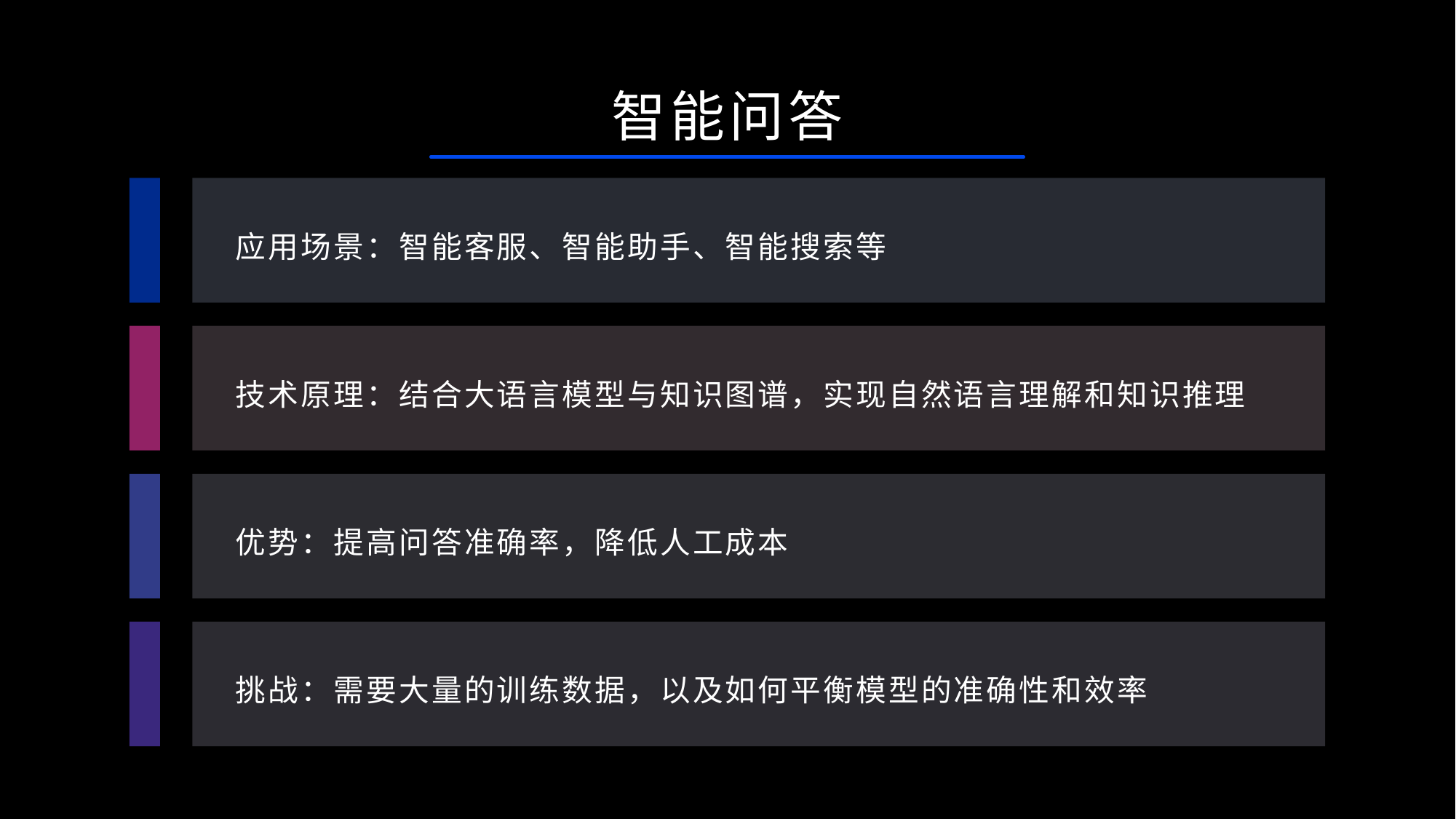

智能问答

应用场景：智能客服、智能助手、智能搜索等

技术原理：结合大语言模型与知识图谱，实现自然语言理解和知识推理

优势：提高问答准确率，降低人工成本

挑战：需要大量的训练数据，以及如何平衡模型的准确性和效率